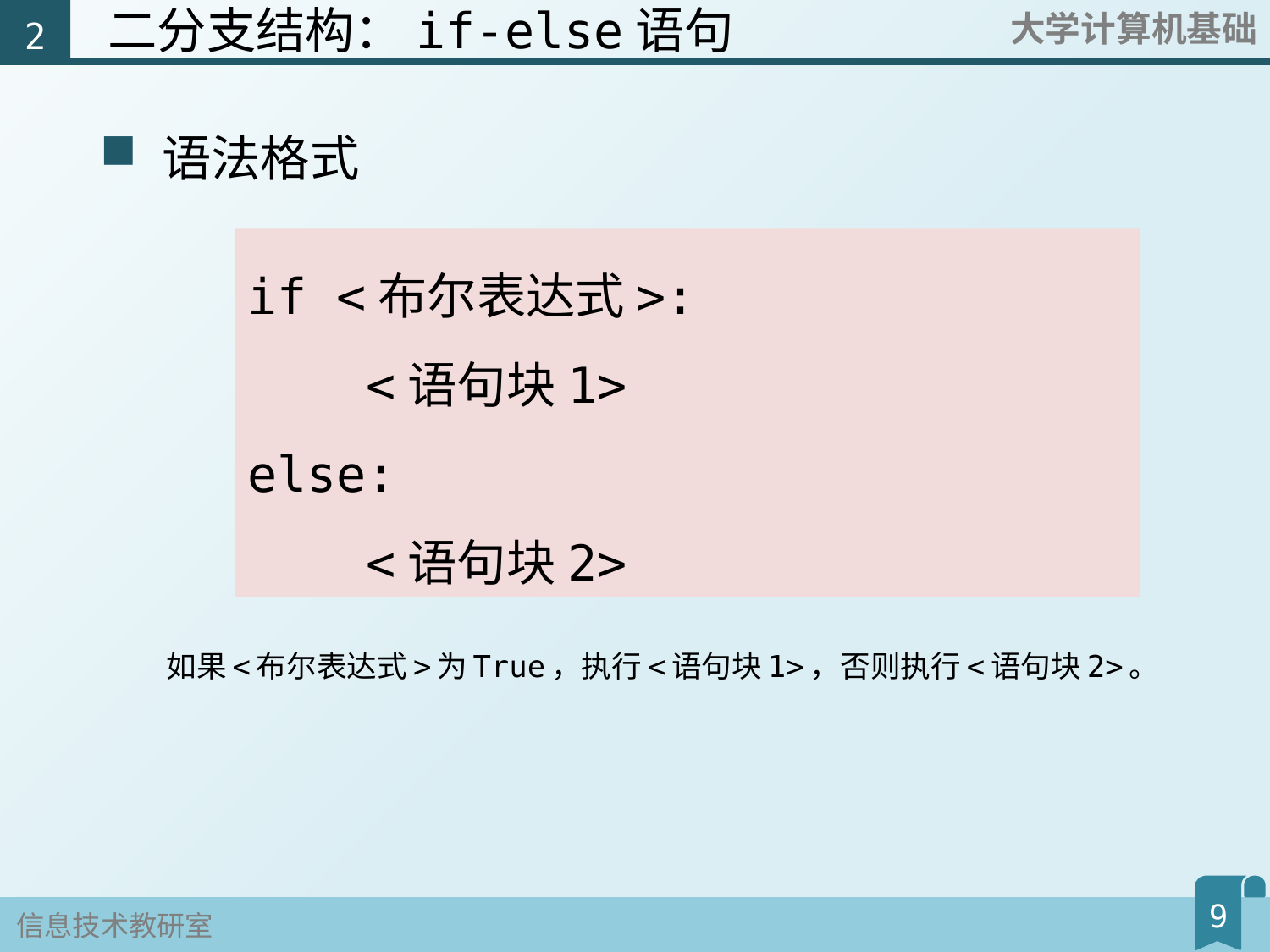

2
# 二分支结构：if-else语句
语法格式
if <布尔表达式>:
    <语句块1>
else:
    <语句块2>
如果<布尔表达式>为True，执行<语句块1>，否则执行<语句块2>。
9